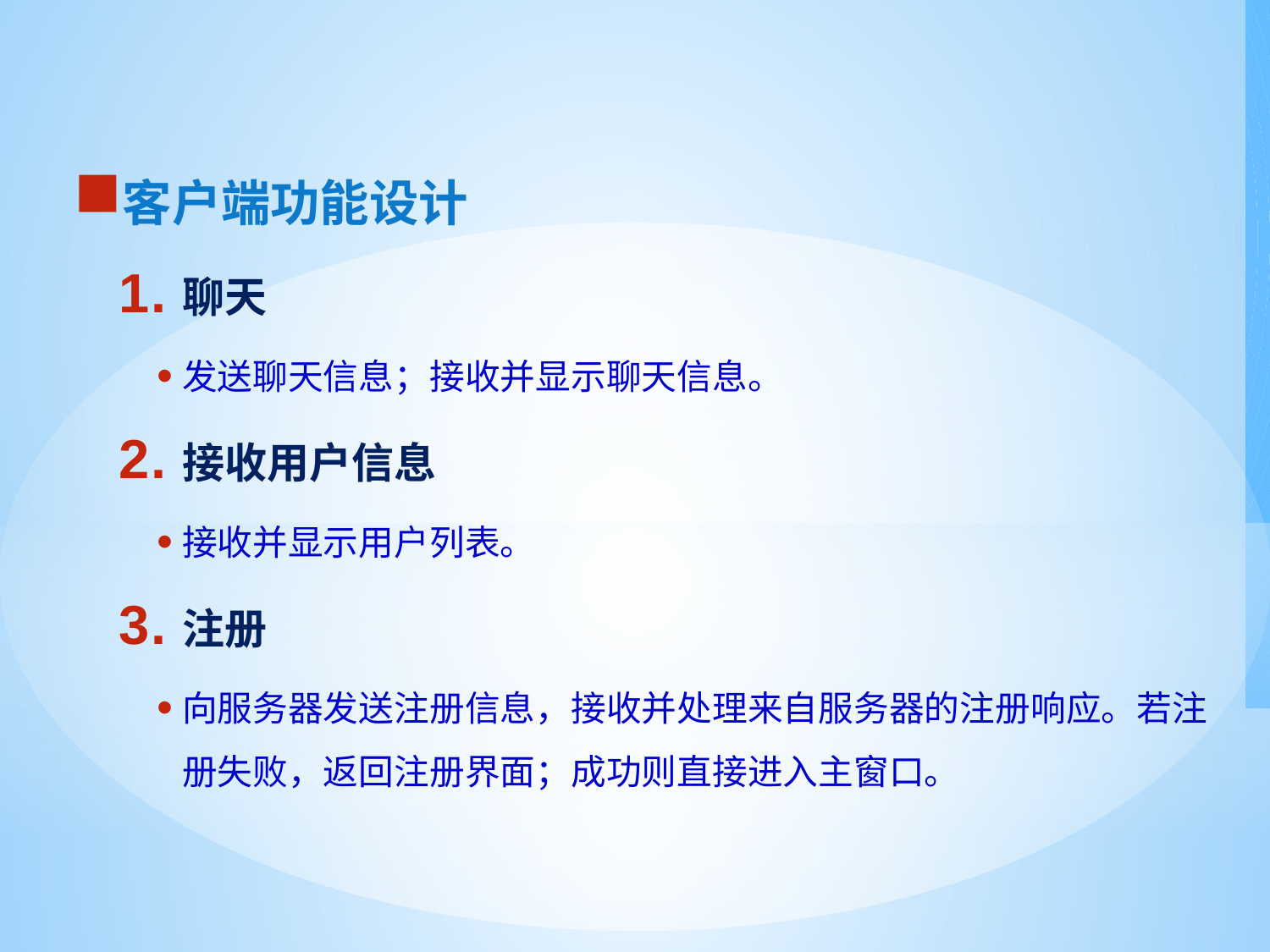

#
客户端功能设计
聊天
发送聊天信息；接收并显示聊天信息。
接收用户信息
接收并显示用户列表。
注册
向服务器发送注册信息，接收并处理来自服务器的注册响应。若注册失败，返回注册界面；成功则直接进入主窗口。